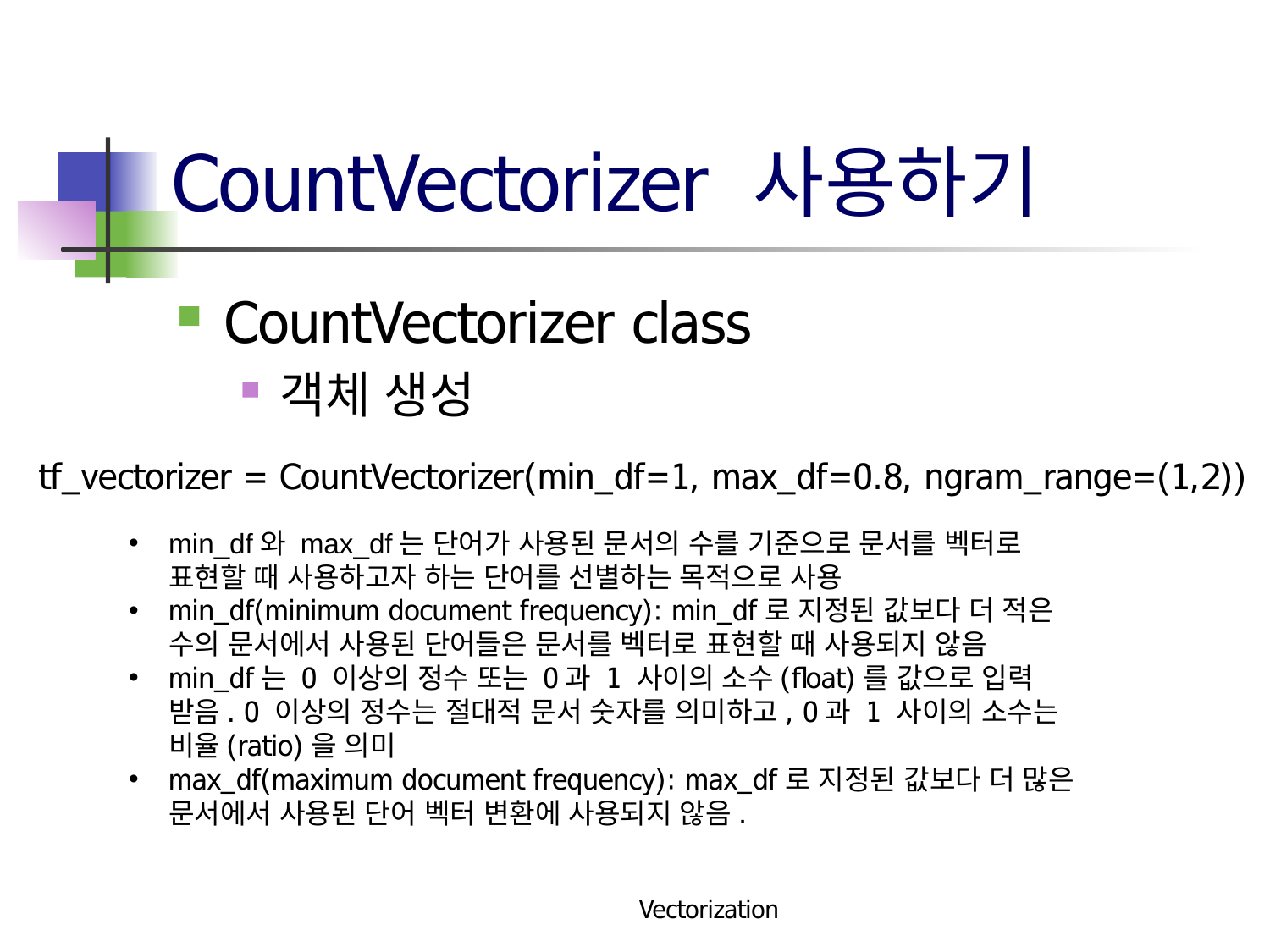

# CountVectorizer 사용하기
CountVectorizer class
객체 생성

tf_vectorizer = CountVectorizer(min_df=1, max_df=0.8, ngram_range=(1,2))
min_df와 max_df는 단어가 사용된 문서의 수를 기준으로 문서를 벡터로 표현할 때 사용하고자 하는 단어를 선별하는 목적으로 사용
min_df(minimum document frequency): min_df로 지정된 값보다 더 적은 수의 문서에서 사용된 단어들은 문서를 벡터로 표현할 때 사용되지 않음
min_df는 0 이상의 정수 또는 0과 1 사이의 소수(float)를 값으로 입력 받음. 0 이상의 정수는 절대적 문서 숫자를 의미하고, 0과 1 사이의 소수는 비율(ratio)을 의미
max_df(maximum document frequency): max_df로 지정된 값보다 더 많은 문서에서 사용된 단어 벡터 변환에 사용되지 않음.

Vectorization